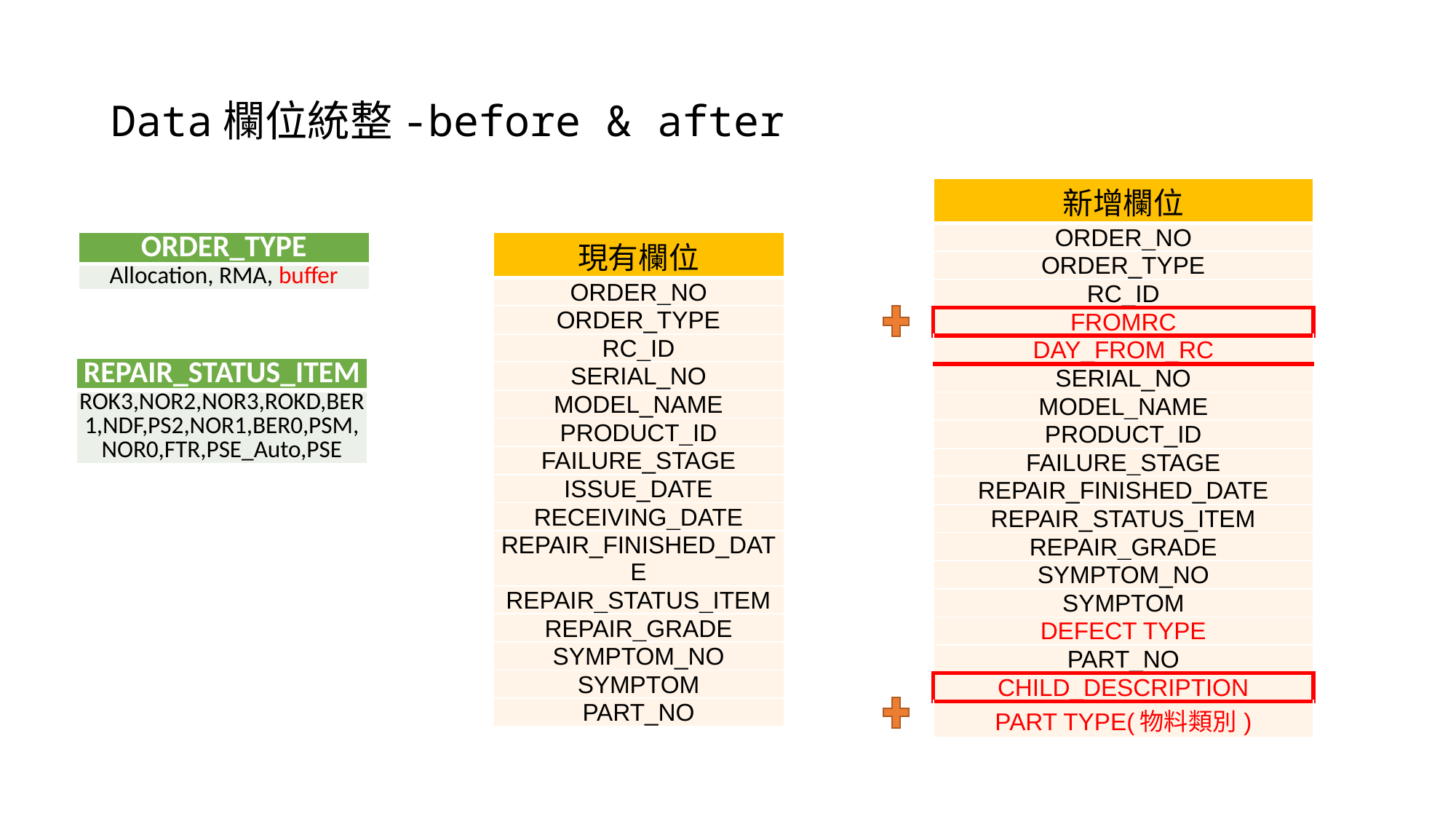

# Data欄位統整-before & after
| 新增欄位 |
| --- |
| ORDER\_NO |
| ORDER\_TYPE |
| RC\_ID |
| FROMRC |
| DAY\_FROM\_RC |
| SERIAL\_NO |
| MODEL\_NAME |
| PRODUCT\_ID |
| FAILURE\_STAGE |
| REPAIR\_FINISHED\_DATE |
| REPAIR\_STATUS\_ITEM |
| REPAIR\_GRADE |
| SYMPTOM\_NO |
| SYMPTOM |
| DEFECT TYPE |
| PART\_NO |
| CHILD\_DESCRIPTION |
| PART TYPE(物料類別) |
| ORDER\_TYPE |
| --- |
| Allocation, RMA, buffer |
| 現有欄位 |
| --- |
| ORDER\_NO |
| ORDER\_TYPE |
| RC\_ID |
| SERIAL\_NO |
| MODEL\_NAME |
| PRODUCT\_ID |
| FAILURE\_STAGE |
| ISSUE\_DATE |
| RECEIVING\_DATE |
| REPAIR\_FINISHED\_DATE |
| REPAIR\_STATUS\_ITEM |
| REPAIR\_GRADE |
| SYMPTOM\_NO |
| SYMPTOM |
| PART\_NO |

| REPAIR\_STATUS\_ITEM |
| --- |
| ROK3,NOR2,NOR3,ROKD,BER1,NDF,PS2,NOR1,BER0,PSM,NOR0,FTR,PSE\_Auto,PSE |